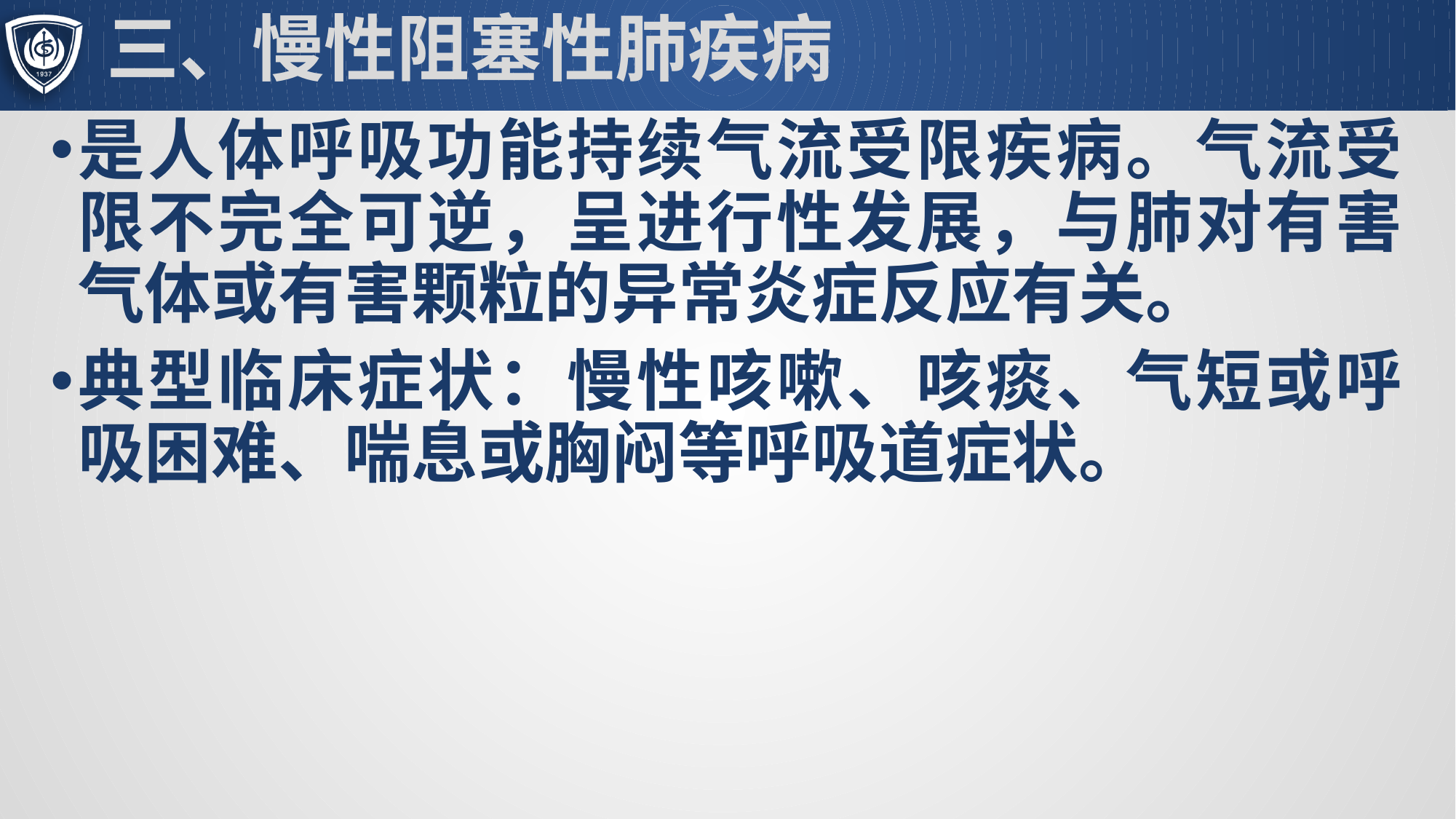

# 三、慢性阻塞性肺疾病
是人体呼吸功能持续气流受限疾病。气流受限不完全可逆，呈进行性发展，与肺对有害气体或有害颗粒的异常炎症反应有关。
典型临床症状：慢性咳嗽、咳痰、气短或呼吸困难、喘息或胸闷等呼吸道症状。